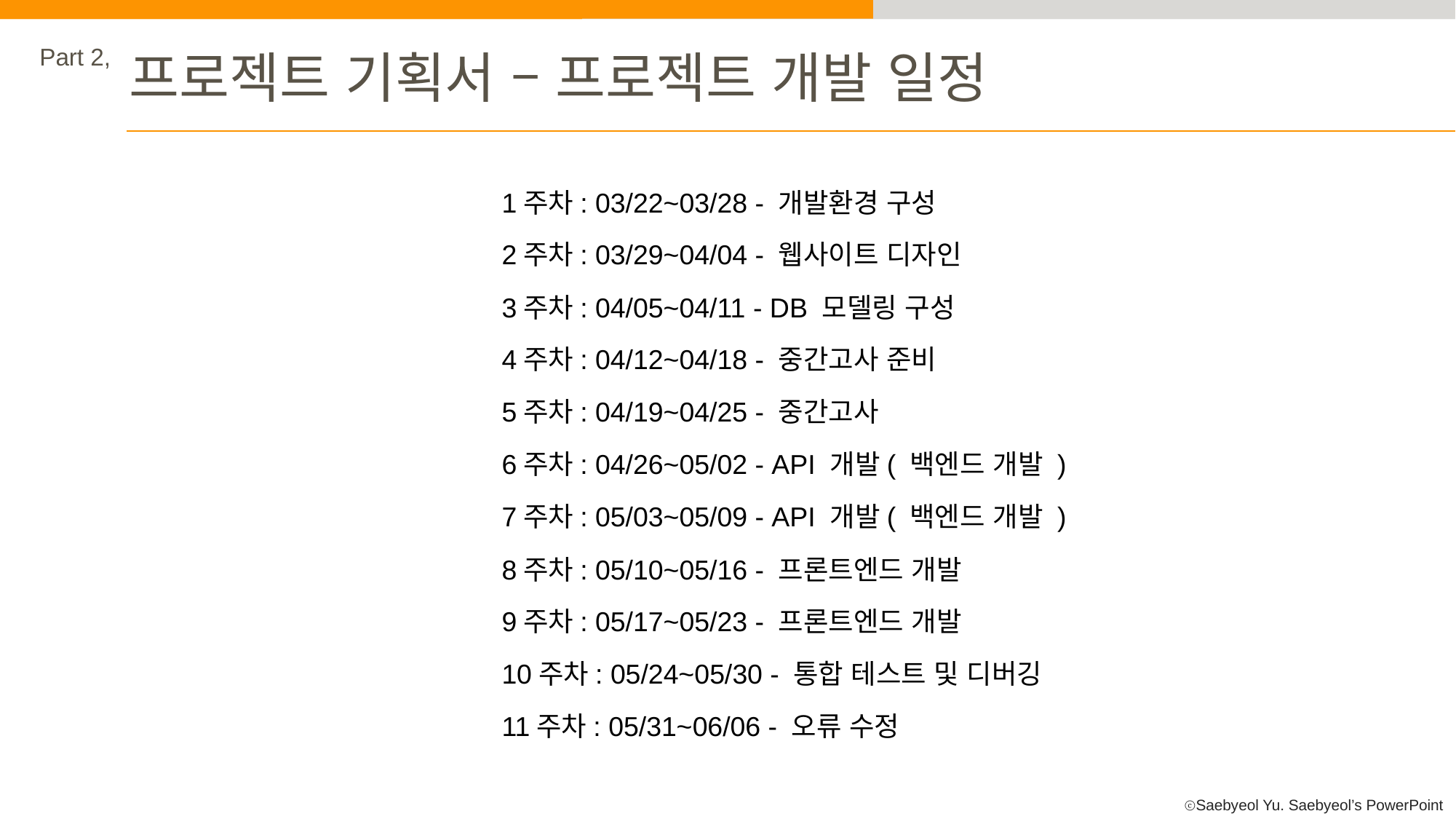

Part 2,
프로젝트 기획서 – 프로젝트 개발 일정
1주차: 03/22~03/28 - 개발환경 구성
2주차: 03/29~04/04 - 웹사이트 디자인
3주차: 04/05~04/11 - DB 모델링 구성
4주차: 04/12~04/18 - 중간고사 준비
5주차: 04/19~04/25 - 중간고사
6주차: 04/26~05/02 - API 개발( 백엔드 개발 )
7주차: 05/03~05/09 - API 개발( 백엔드 개발 )
8주차: 05/10~05/16 - 프론트엔드 개발
9주차: 05/17~05/23 - 프론트엔드 개발
10주차: 05/24~05/30 - 통합 테스트 및 디버깅
11주차: 05/31~06/06 - 오류 수정